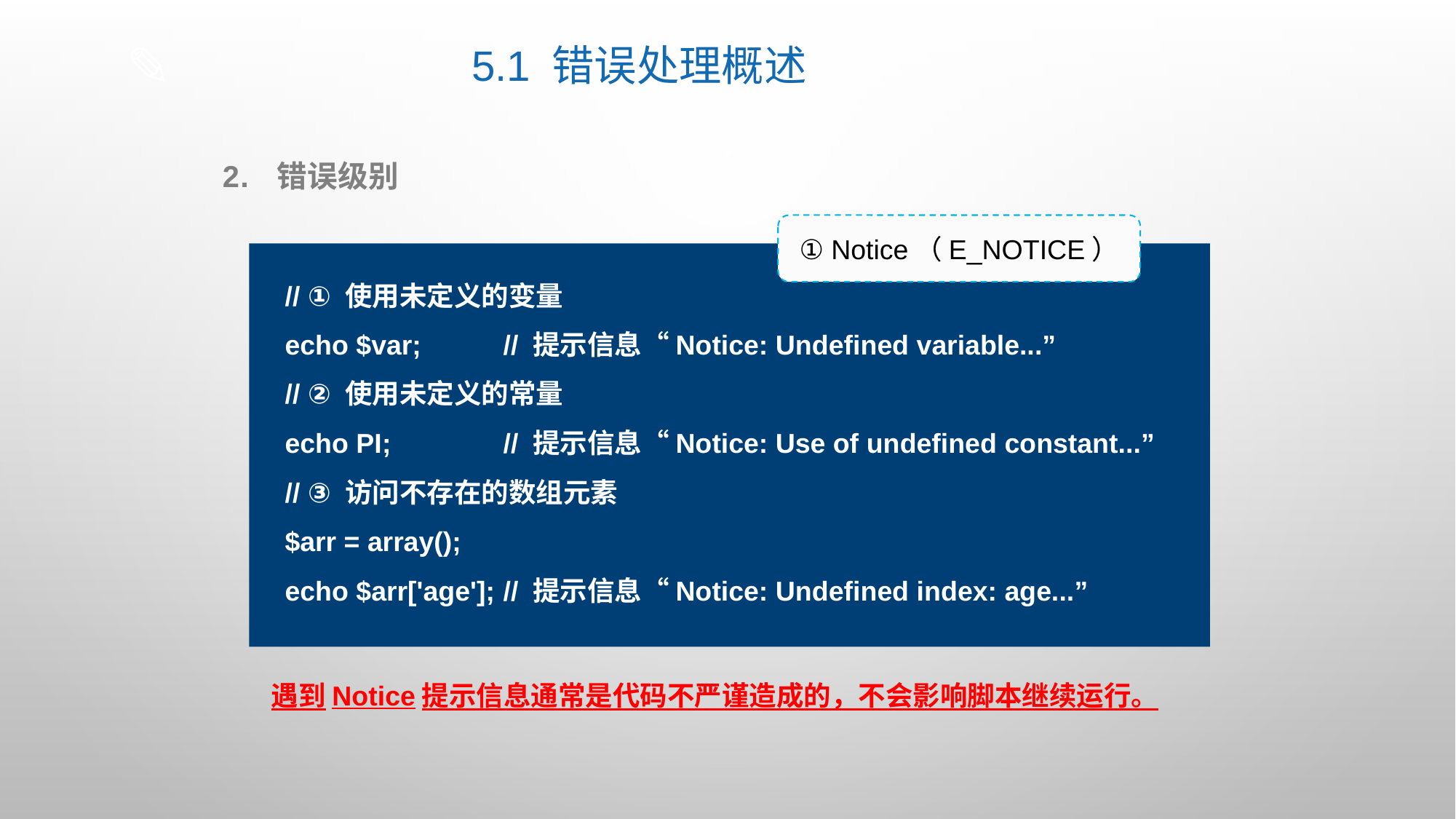

# 5.1 错误处理概述
错误级别
① Notice（E_NOTICE）

// ① 使用未定义的变量
echo $var;	// 提示信息“Notice: Undefined variable...”
// ② 使用未定义的常量
echo PI;		// 提示信息“Notice: Use of undefined constant...”
// ③ 访问不存在的数组元素
$arr = array();
echo $arr['age'];	// 提示信息“Notice: Undefined index: age...”
遇到Notice提示信息通常是代码不严谨造成的，不会影响脚本继续运行。